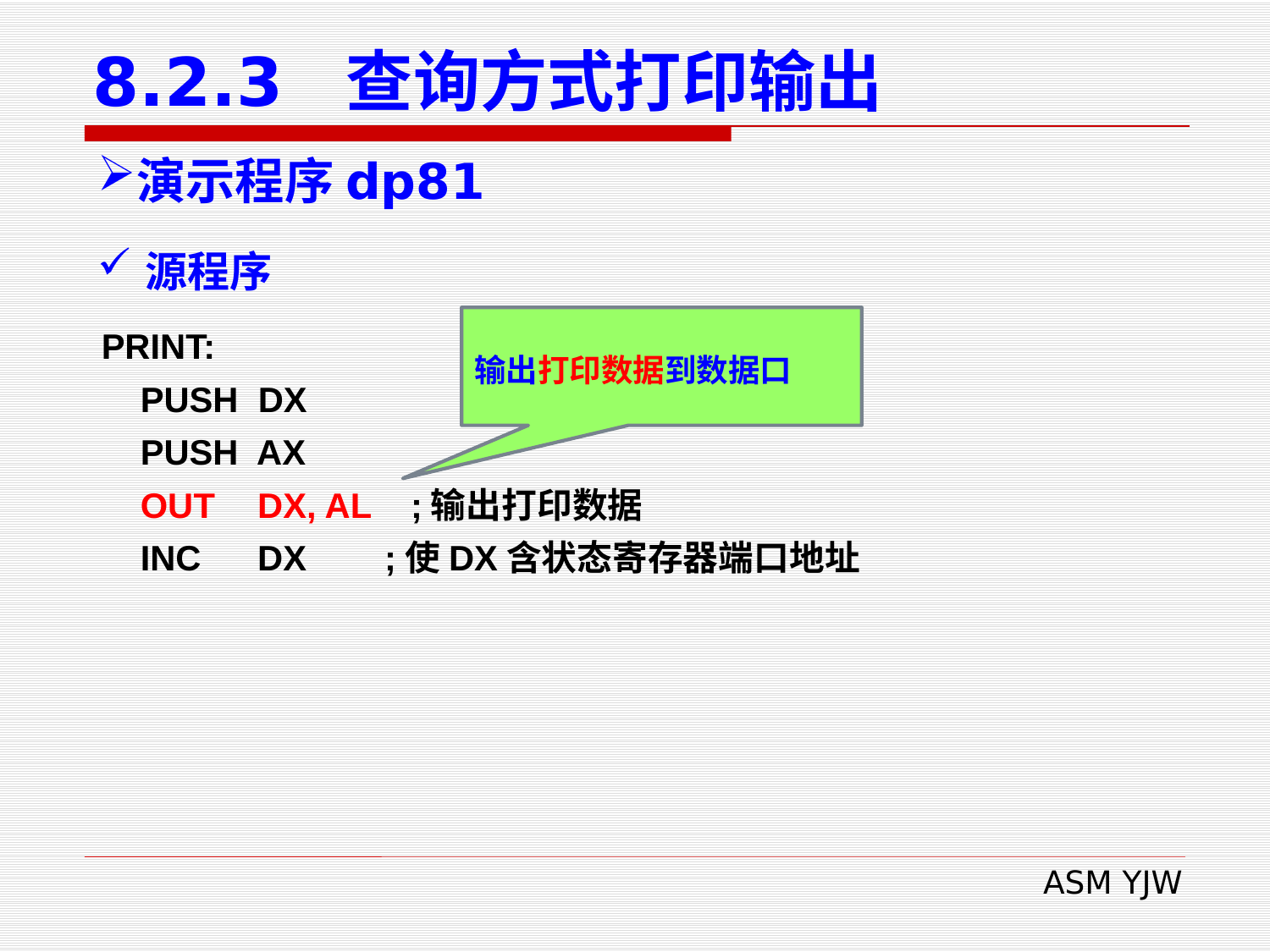

# 8.2.3  查询方式打印输出
演示程序dp81
源程序
PRINT:
    PUSH  DX
    PUSH  AX
    OUT	   DX, AL    ;输出打印数据
    INC	   DX        ;使DX含状态寄存器端口地址
输出打印数据到数据口